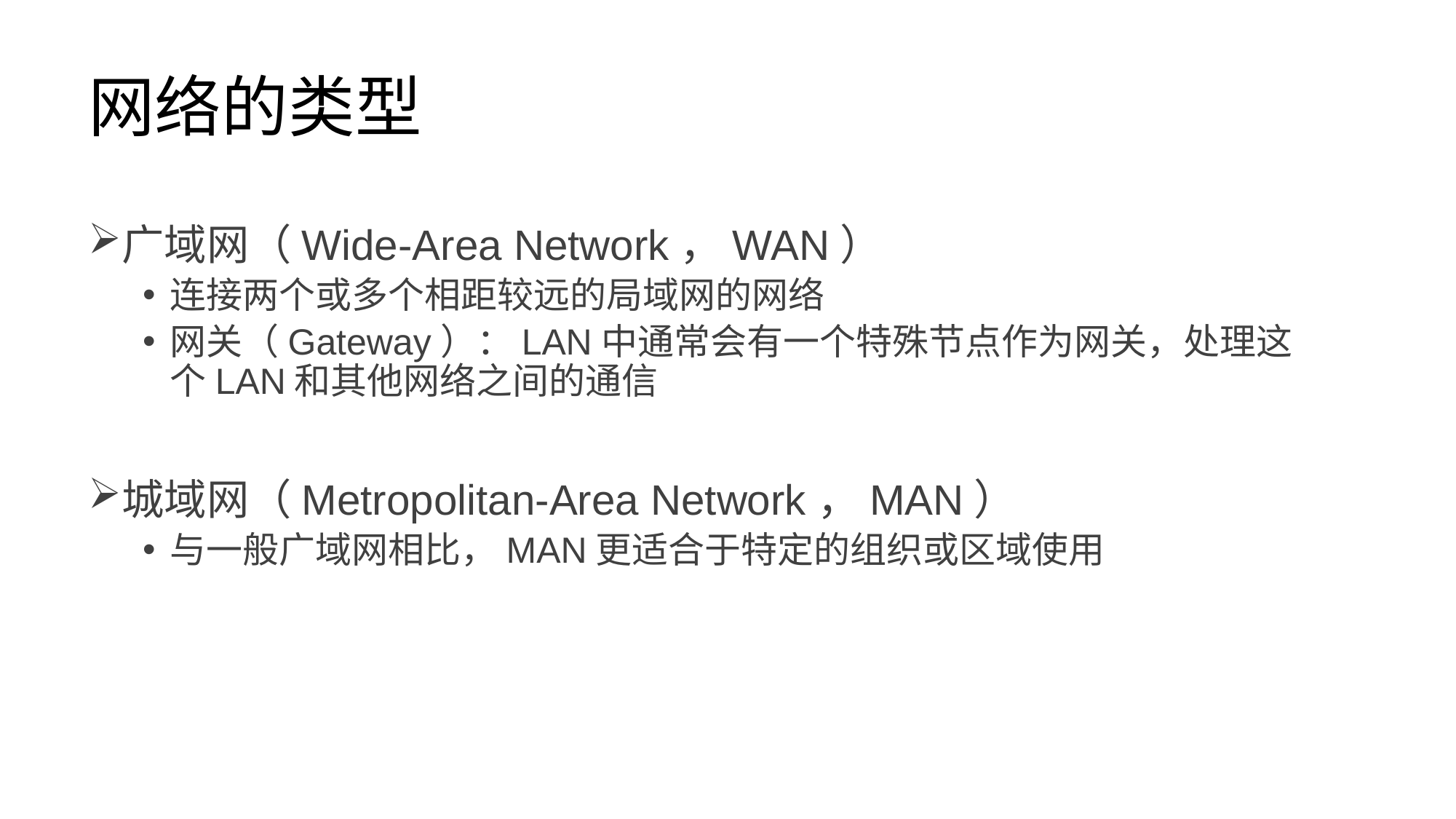

# 网络的类型
广域网（Wide-Area Network，WAN）
连接两个或多个相距较远的局域网的网络
网关（Gateway）：LAN中通常会有一个特殊节点作为网关，处理这个LAN和其他网络之间的通信

城域网（Metropolitan-Area Network，MAN）
与一般广域网相比，MAN更适合于特定的组织或区域使用